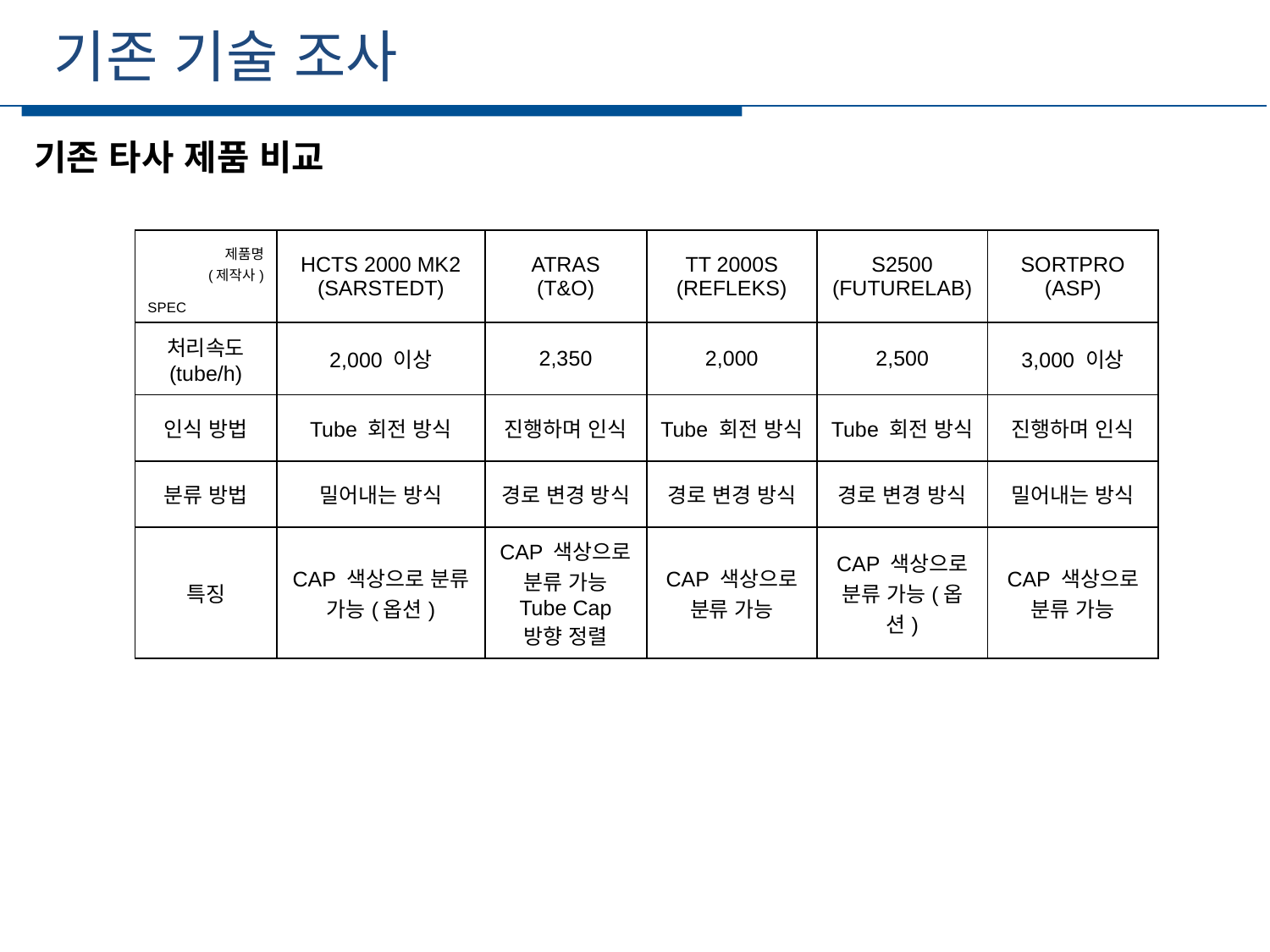

기존 기술 조사
세부일정

기존 타사 제품 비교
| 제품명 (제작사) SPEC | HCTS 2000 MK2 (SARSTEDT) | ATRAS (T&O) | TT 2000S (REFLEKS) | S2500 (FUTURELAB) | SORTPRO (ASP) |
| --- | --- | --- | --- | --- | --- |
| 처리속도 (tube/h) | 2,000 이상 | 2,350 | 2,000 | 2,500 | 3,000 이상 |
| 인식 방법 | Tube 회전 방식 | 진행하며 인식 | Tube 회전 방식 | Tube 회전 방식 | 진행하며 인식 |
| 분류 방법 | 밀어내는 방식 | 경로 변경 방식 | 경로 변경 방식 | 경로 변경 방식 | 밀어내는 방식 |
| 특징 | CAP 색상으로 분류 가능(옵션) | CAP 색상으로 분류 가능 Tube Cap 방향 정렬 | CAP 색상으로 분류 가능 | CAP 색상으로 분류 가능(옵션) | CAP 색상으로 분류 가능 |